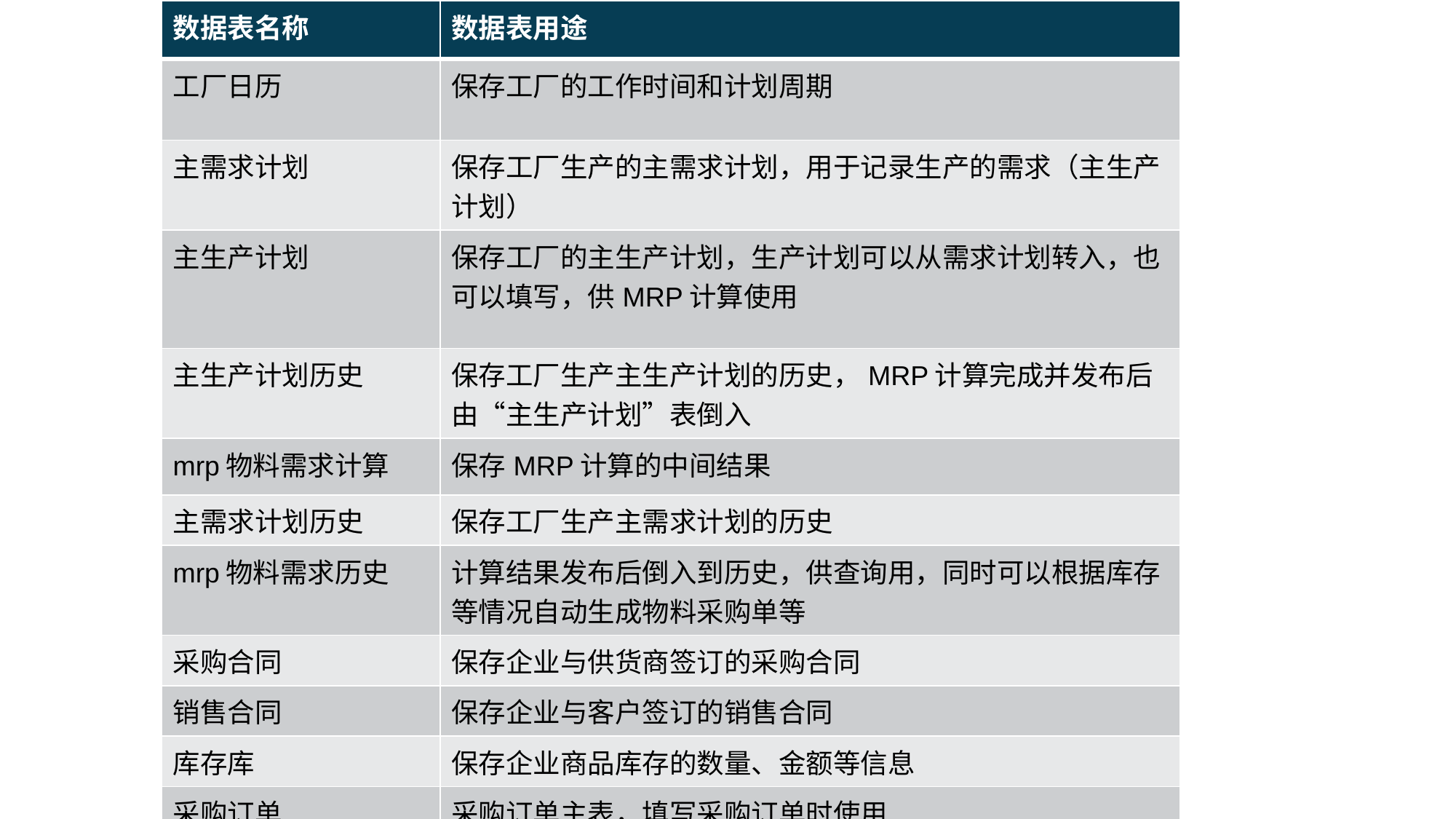

| 数据表名称 | 数据表用途 |
| --- | --- |
| 工厂日历 | 保存工厂的工作时间和计划周期 |
| 主需求计划 | 保存工厂生产的主需求计划，用于记录生产的需求（主生产计划） |
| 主生产计划 | 保存工厂的主生产计划，生产计划可以从需求计划转入，也可以填写，供MRP计算使用 |
| 主生产计划历史 | 保存工厂生产主生产计划的历史，MRP计算完成并发布后由“主生产计划”表倒入 |
| mrp物料需求计算 | 保存MRP计算的中间结果 |
| 主需求计划历史 | 保存工厂生产主需求计划的历史 |
| mrp物料需求历史 | 计算结果发布后倒入到历史，供查询用，同时可以根据库存等情况自动生成物料采购单等 |
| 采购合同 | 保存企业与供货商签订的采购合同 |
| 销售合同 | 保存企业与客户签订的销售合同 |
| 库存库 | 保存企业商品库存的数量、金额等信息 |
| 采购订单 | 采购订单主表，填写采购订单时使用 |
| 采购订单明细 | 采购订单从表 |